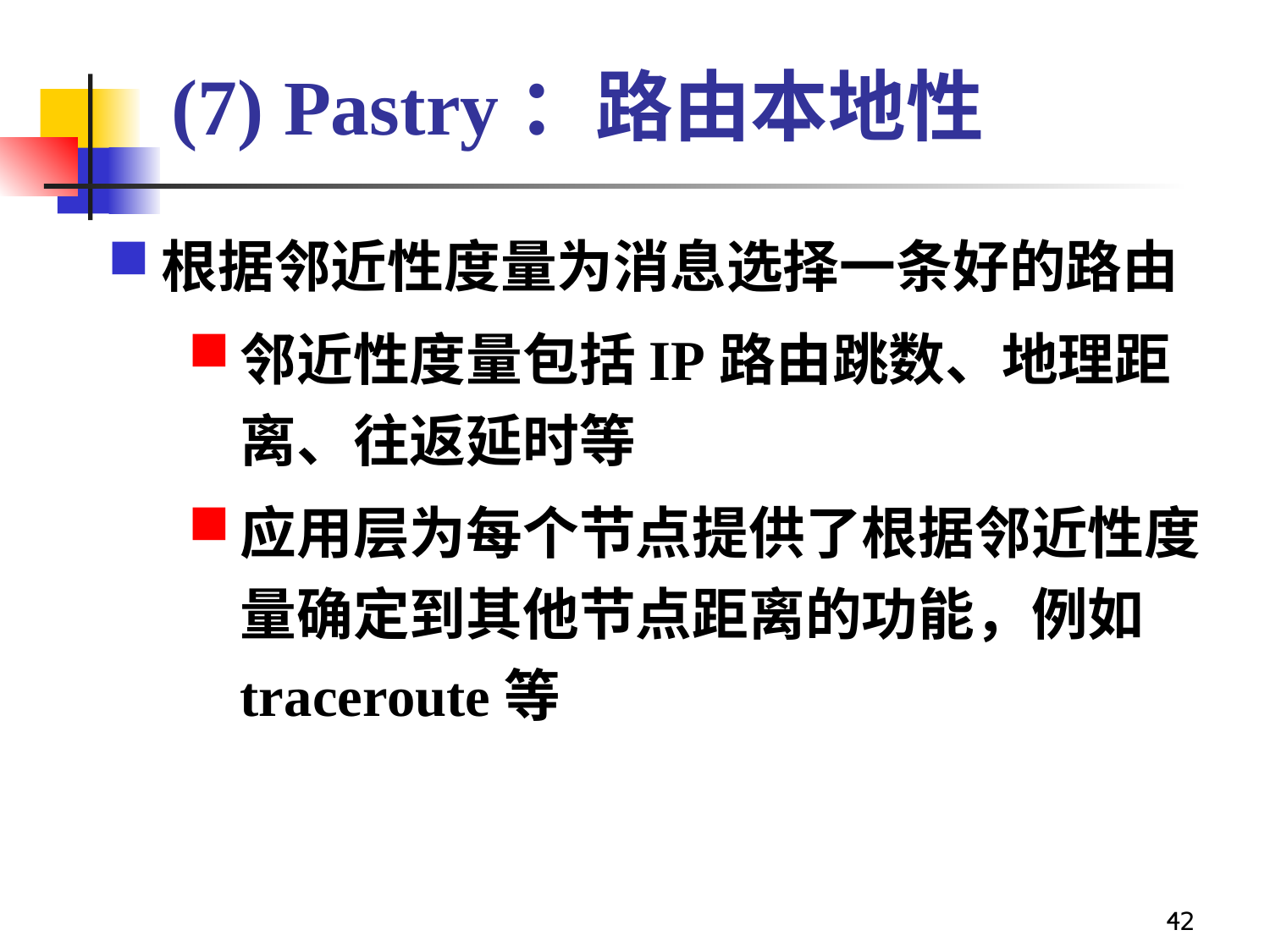

# (7) Pastry：路由本地性
根据邻近性度量为消息选择一条好的路由
邻近性度量包括IP路由跳数、地理距离、往返延时等
应用层为每个节点提供了根据邻近性度量确定到其他节点距离的功能，例如traceroute等
42